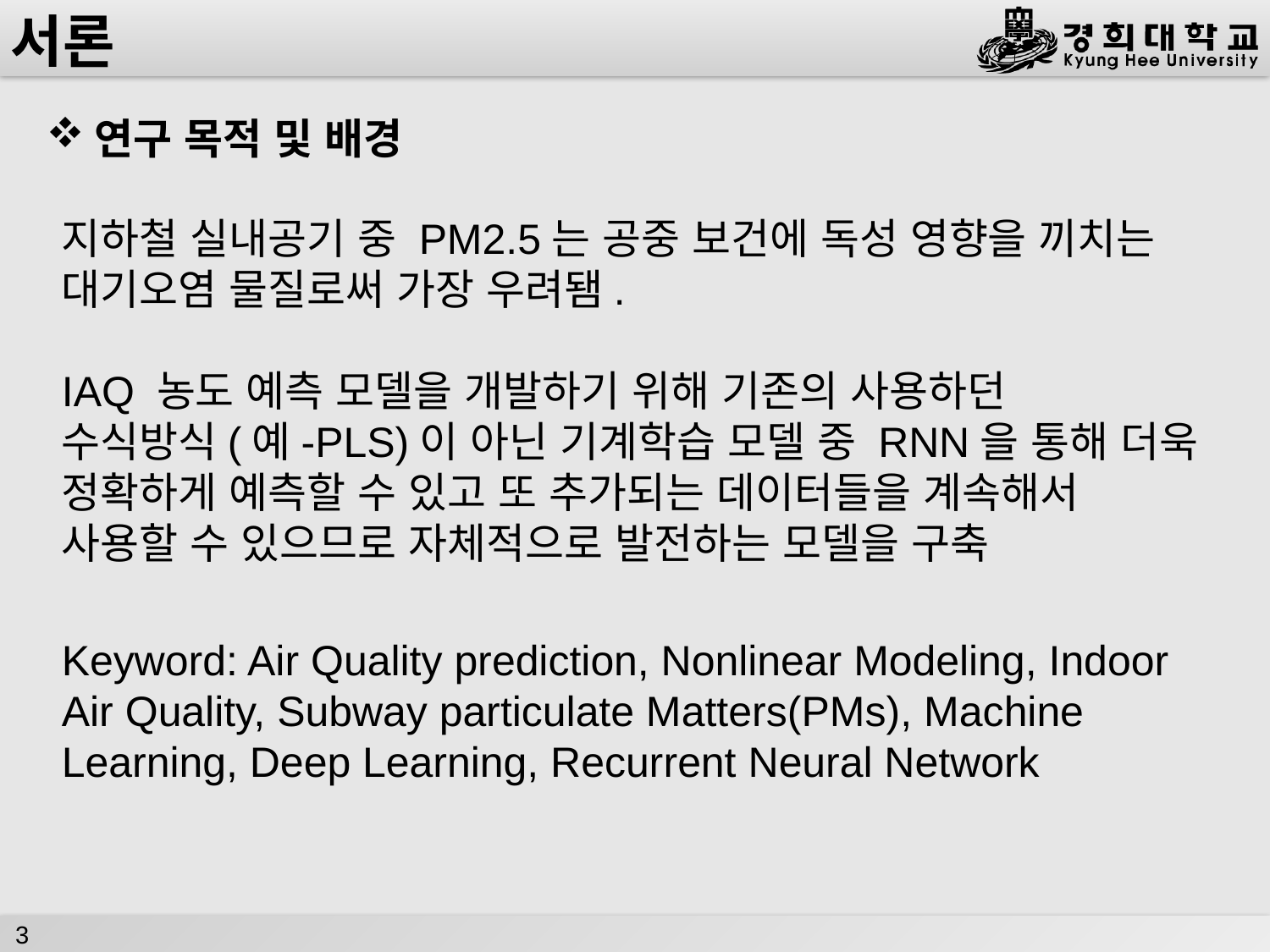

# 서론
연구 목적 및 배경
지하철 실내공기 중 PM2.5는 공중 보건에 독성 영향을 끼치는 대기오염 물질로써 가장 우려됌.

IAQ 농도 예측 모델을 개발하기 위해 기존의 사용하던
수식방식(예-PLS)이 아닌 기계학습 모델 중 RNN을 통해 더욱 정확하게 예측할 수 있고 또 추가되는 데이터들을 계속해서 사용할 수 있으므로 자체적으로 발전하는 모델을 구축
Keyword: Air Quality prediction, Nonlinear Modeling, Indoor Air Quality, Subway particulate Matters(PMs), Machine Learning, Deep Learning, Recurrent Neural Network
3